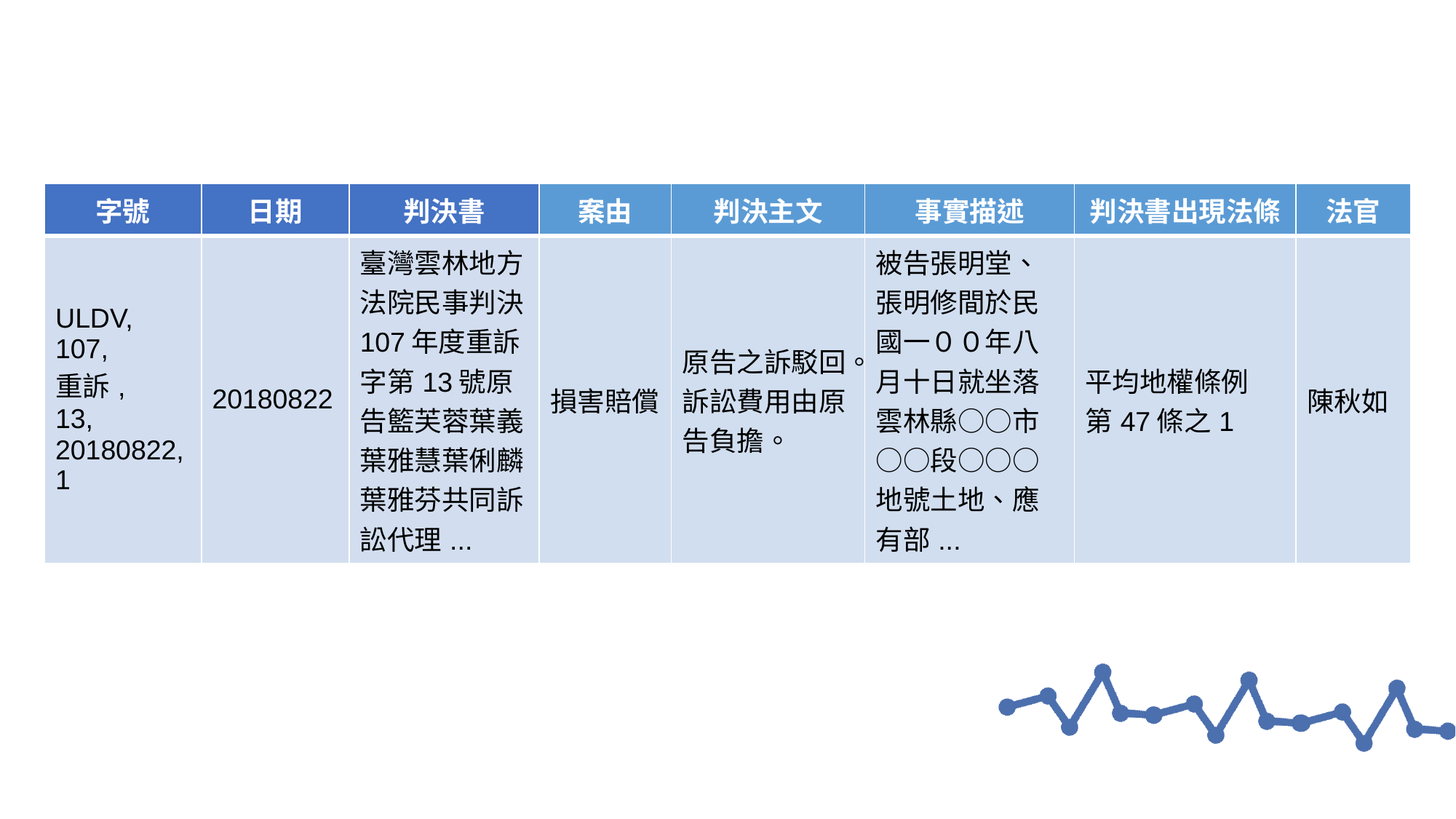

| 字號 | 日期 | 判決書 | 案由 | 判決主文 | 事實描述 | 判決書出現法條 | 法官 |
| --- | --- | --- | --- | --- | --- | --- | --- |
| ULDV, 107, 重訴, 13, 20180822,1 | 20180822 | 臺灣雲林地方法院民事判決107年度重訴字第13號原告籃芙蓉葉義葉雅慧葉俐麟葉雅芬共同訴訟代理... | 損害賠償 | 原告之訴駁回。訴訟費用由原告負擔。 | 被告張明堂、張明修間於民國一００年八月十日就坐落雲林縣○○市○○段○○○地號土地、應有部... | 平均地權條例 第47條之1 | 陳秋如 |